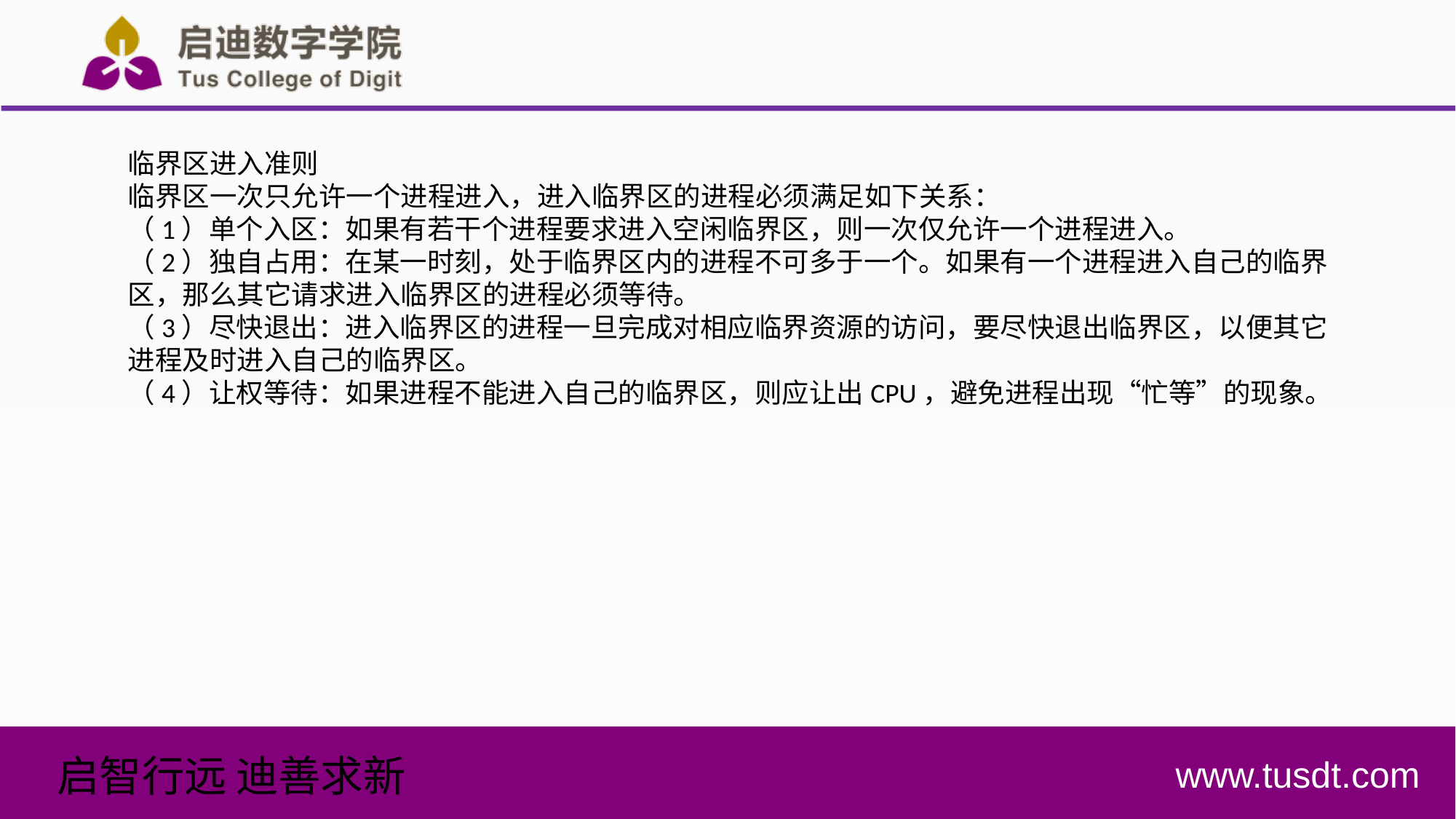

临界区进入准则
临界区一次只允许一个进程进入，进入临界区的进程必须满足如下关系：
（1）单个入区：如果有若干个进程要求进入空闲临界区，则一次仅允许一个进程进入。
（2）独自占用：在某一时刻，处于临界区内的进程不可多于一个。如果有一个进程进入自己的临界区，那么其它请求进入临界区的进程必须等待。
（3）尽快退出：进入临界区的进程一旦完成对相应临界资源的访问，要尽快退出临界区，以便其它进程及时进入自己的临界区。
（4）让权等待：如果进程不能进入自己的临界区，则应让出CPU，避免进程出现“忙等”的现象。